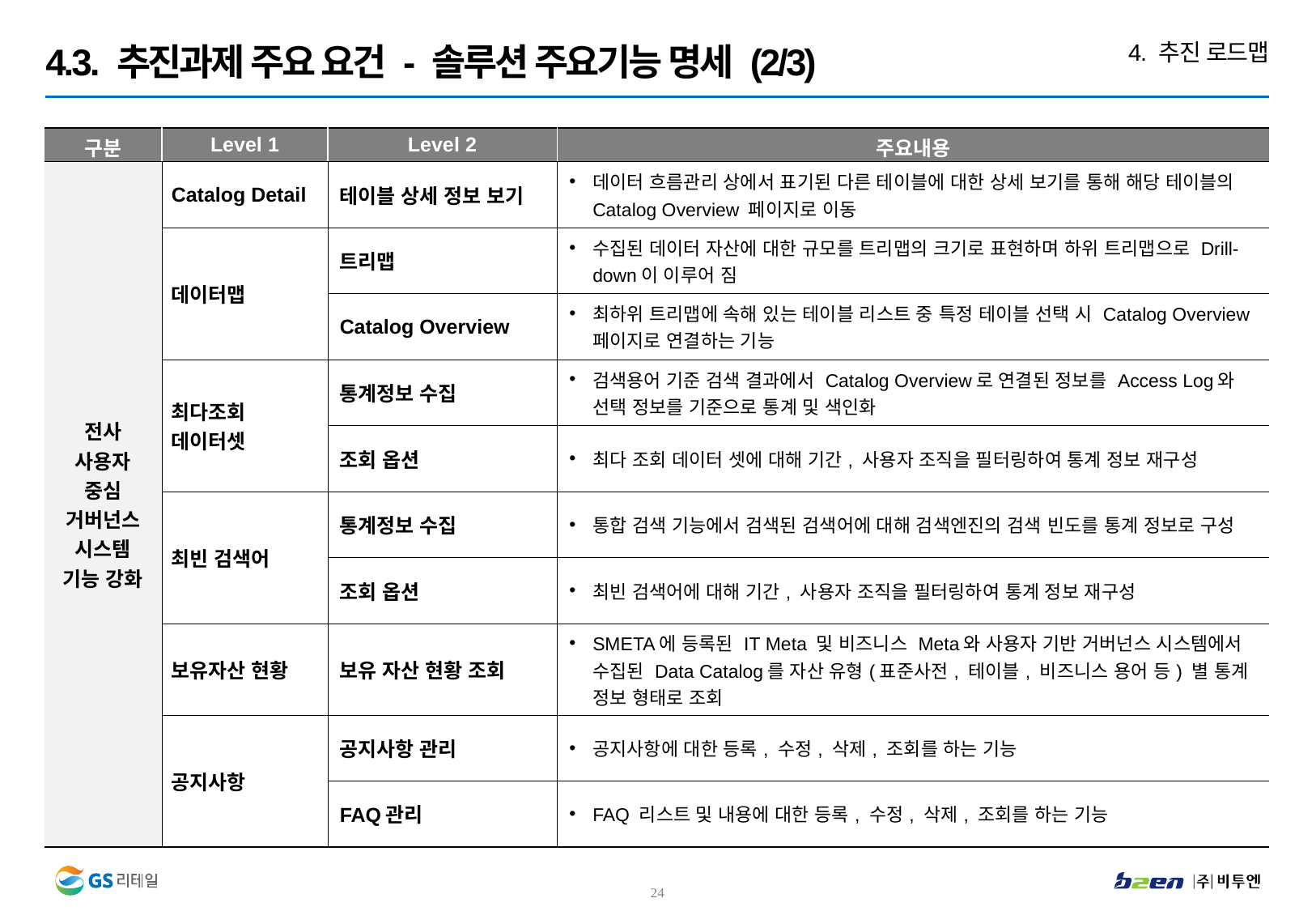

4. 추진 로드맵
4.3. 추진과제 주요 요건 - 솔루션 주요기능 명세 (2/3)
| 구분 | Level 1 | Level 2 | 주요내용 |
| --- | --- | --- | --- |
| 전사 사용자 중심 거버넌스 시스템 기능 강화 | Catalog Detail | 테이블 상세 정보 보기 | 데이터 흐름관리 상에서 표기된 다른 테이블에 대한 상세 보기를 통해 해당 테이블의 Catalog Overview 페이지로 이동 |
|  | 데이터맵 | 트리맵 | 수집된 데이터 자산에 대한 규모를 트리맵의 크기로 표현하며 하위 트리맵으로 Drill-down이 이루어 짐 |
|  |  | Catalog Overview | 최하위 트리맵에 속해 있는 테이블 리스트 중 특정 테이블 선택 시 Catalog Overview 페이지로 연결하는 기능 |
|  | 최다조회 데이터셋 | 통계정보 수집 | 검색용어 기준 검색 결과에서 Catalog Overview로 연결된 정보를 Access Log와 선택 정보를 기준으로 통계 및 색인화 |
|  |  | 조회 옵션 | 최다 조회 데이터 셋에 대해 기간, 사용자 조직을 필터링하여 통계 정보 재구성 |
|  | 최빈 검색어 | 통계정보 수집 | 통합 검색 기능에서 검색된 검색어에 대해 검색엔진의 검색 빈도를 통계 정보로 구성 |
|  |  | 조회 옵션 | 최빈 검색어에 대해 기간, 사용자 조직을 필터링하여 통계 정보 재구성 |
|  | 보유자산 현황 | 보유 자산 현황 조회 | SMETA에 등록된 IT Meta 및 비즈니스 Meta와 사용자 기반 거버넌스 시스템에서 수집된 Data Catalog를 자산 유형(표준사전, 테이블, 비즈니스 용어 등) 별 통계 정보 형태로 조회 |
|  | 공지사항 | 공지사항 관리 | 공지사항에 대한 등록, 수정, 삭제, 조회를 하는 기능 |
|  |  | FAQ관리 | FAQ 리스트 및 내용에 대한 등록, 수정, 삭제, 조회를 하는 기능 |
24